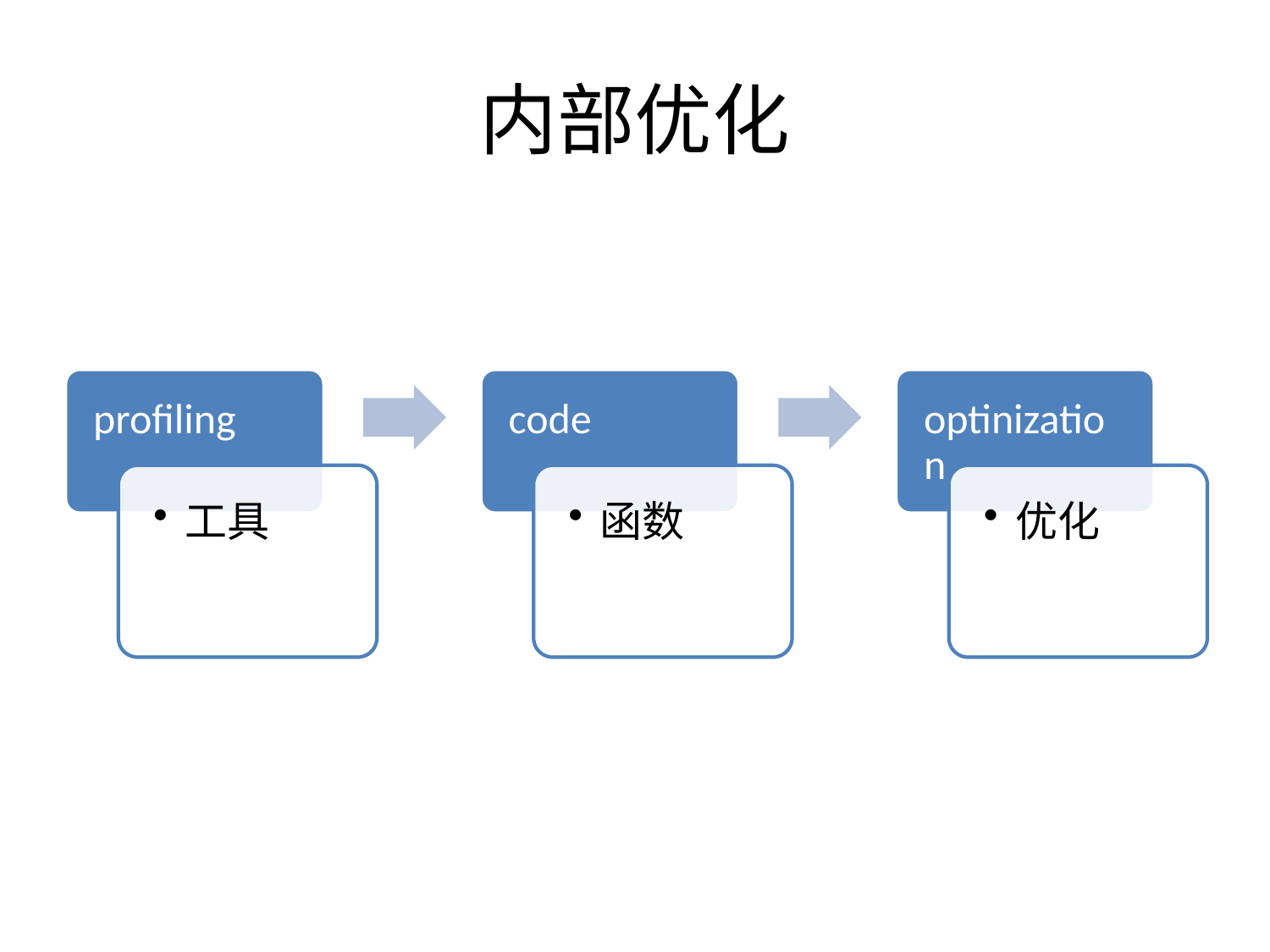

# 内部优化
profiling
工具

code
函数

optinization
优化